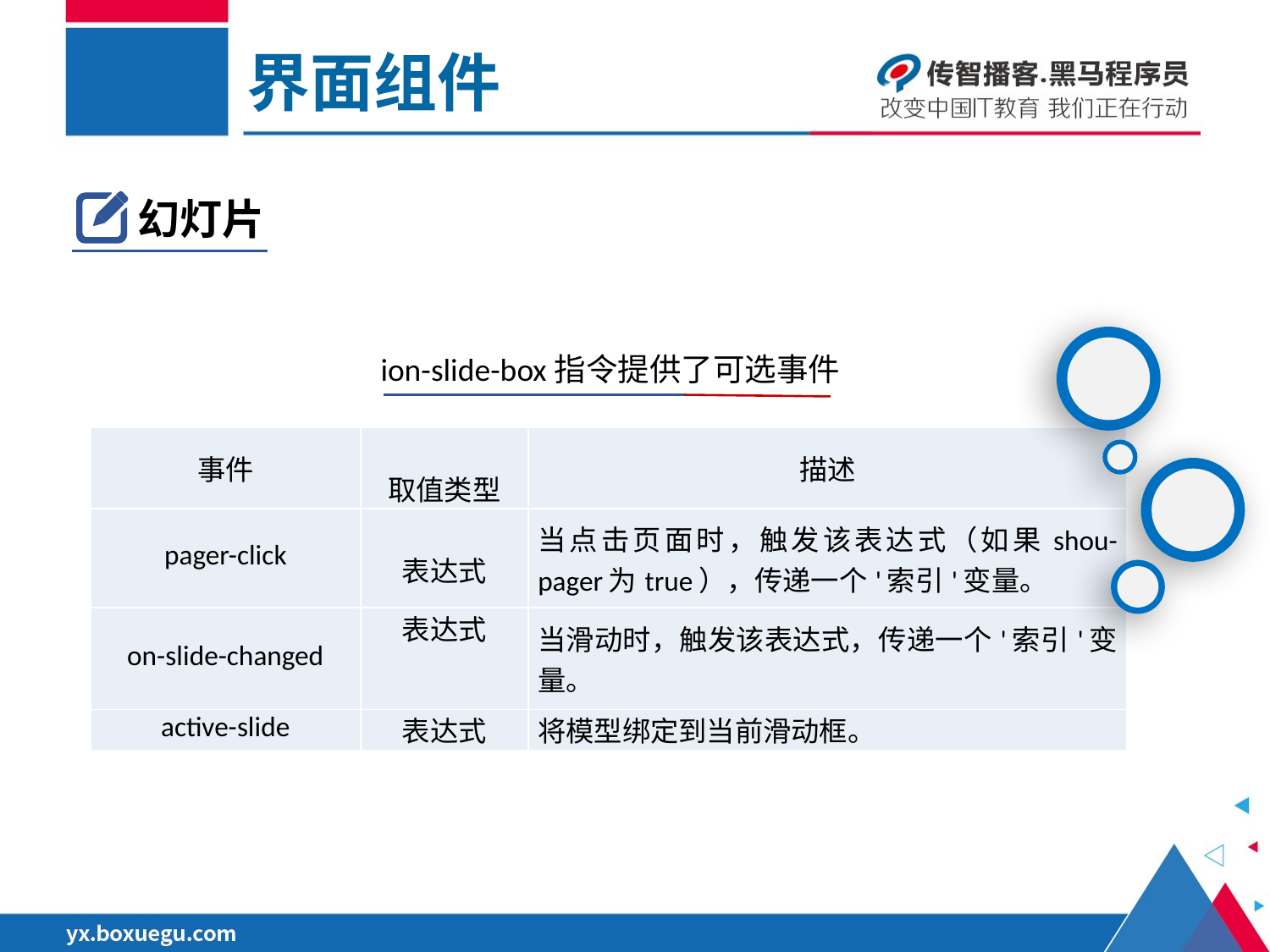

界面组件
幻灯片

ion-slide-box指令提供了可选事件
| 事件 | 取值类型 | 描述 |
| --- | --- | --- |
| pager-click | 表达式 | 当点击页面时，触发该表达式（如果shou-pager为true），传递一个'索引'变量。 |
| on-slide-changed | 表达式 | 当滑动时，触发该表达式，传递一个'索引'变量。 |
| active-slide | 表达式 | 将模型绑定到当前滑动框。 |